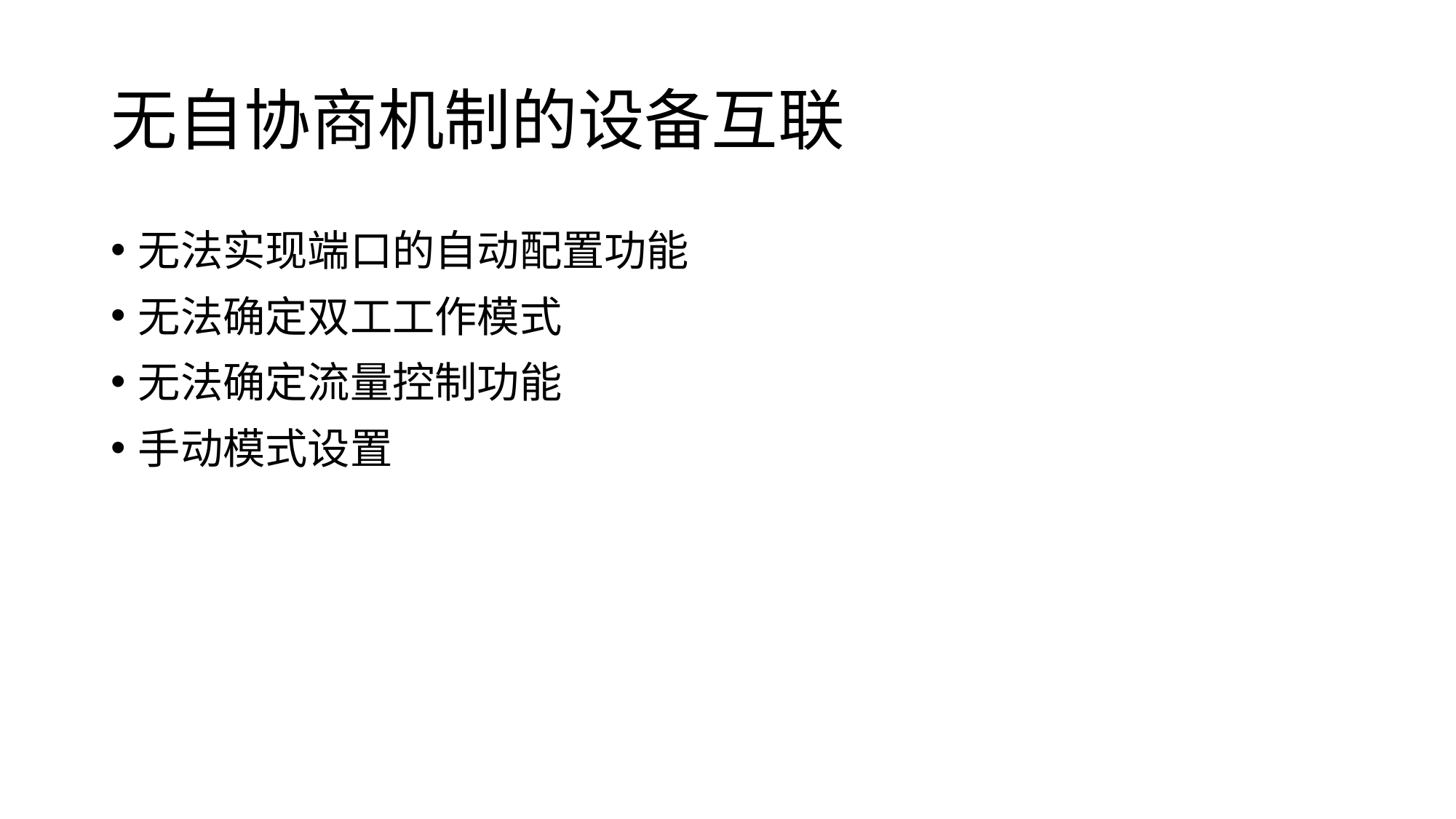

# 无自协商机制的设备互联
无法实现端口的自动配置功能
无法确定双工工作模式
无法确定流量控制功能
手动模式设置